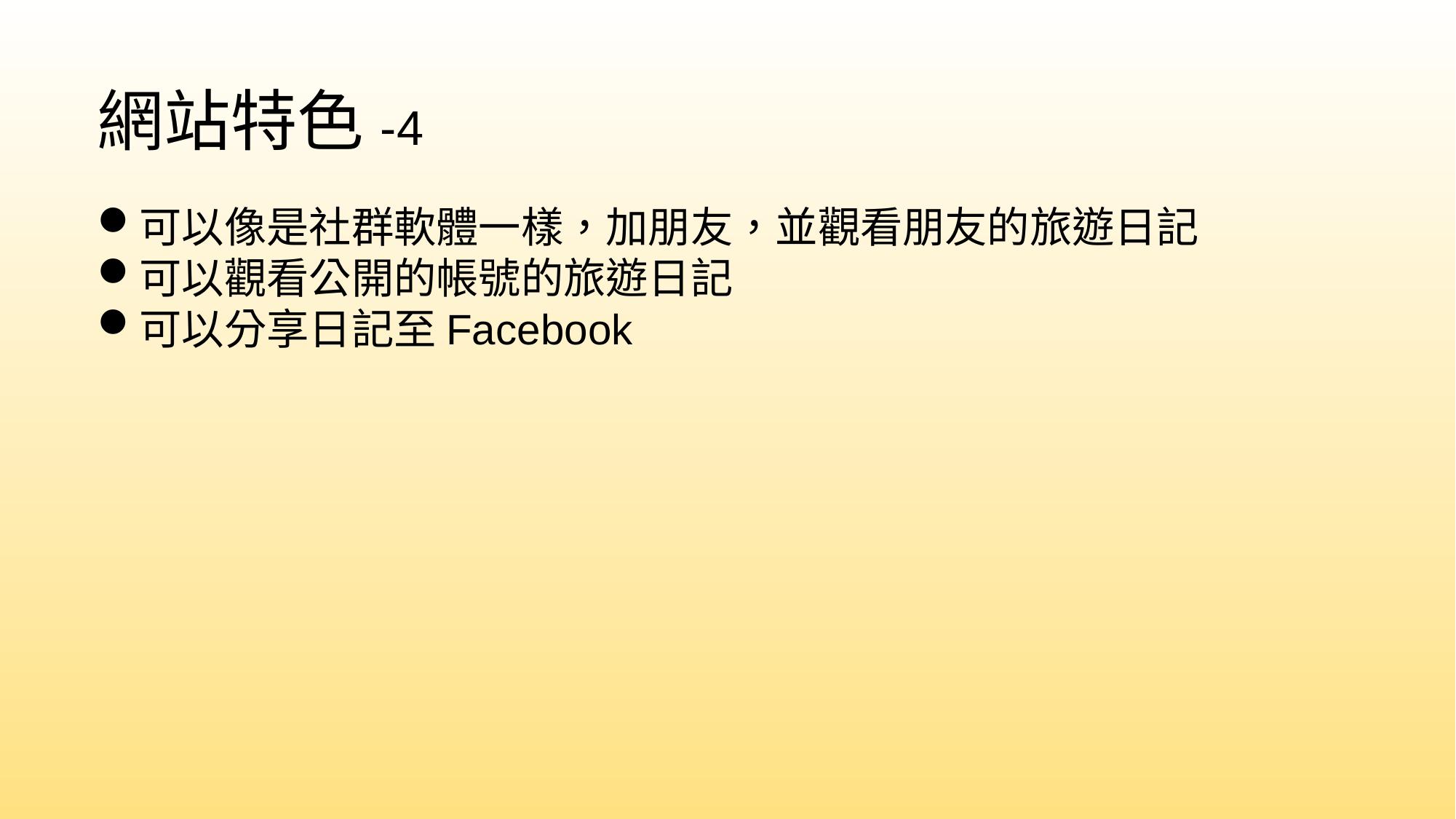

網站特色-4
可以像是社群軟體一樣，加朋友，並觀看朋友的旅遊日記
可以觀看公開的帳號的旅遊日記
可以分享日記至Facebook